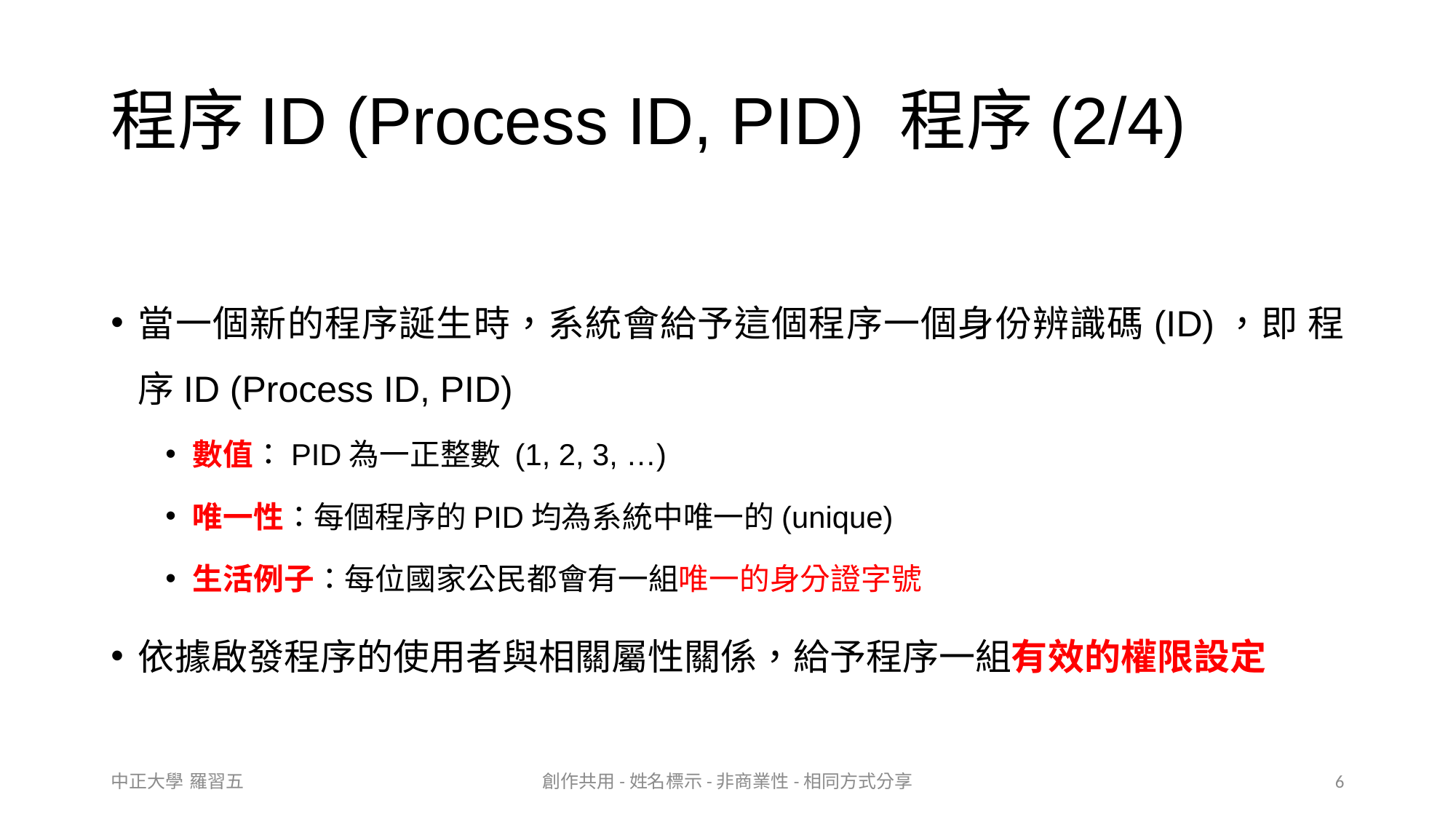

# 程序ID (Process ID, PID) 程序(2/4)
當一個新的程序誕生時，系統會給予這個程序一個身份辨識碼(ID)，即 程序ID (Process ID, PID)
數值：PID為一正整數 (1, 2, 3, …)
唯一性：每個程序的PID均為系統中唯一的(unique)
生活例子：每位國家公民都會有一組唯一的身分證字號
依據啟發程序的使用者與相關屬性關係，給予程序一組有效的權限設定
中正大學 羅習五
創作共用-姓名標示-非商業性-相同方式分享
6